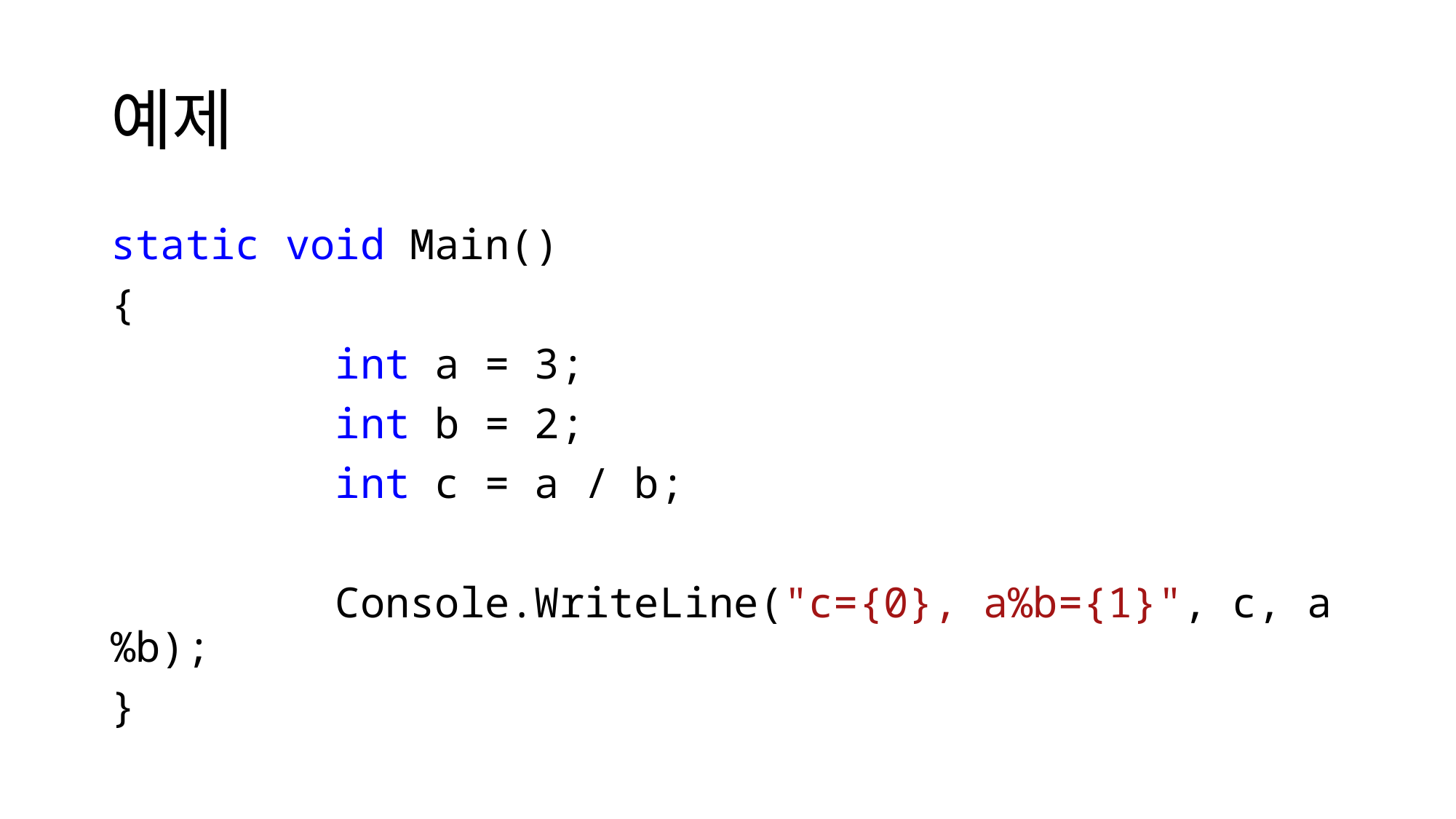

# 예제
static void Main()
{
         int a = 3;
         int b = 2;
         int c = a / b;

         Console.WriteLine("c={0}, a%b={1}", c, a%b);
}